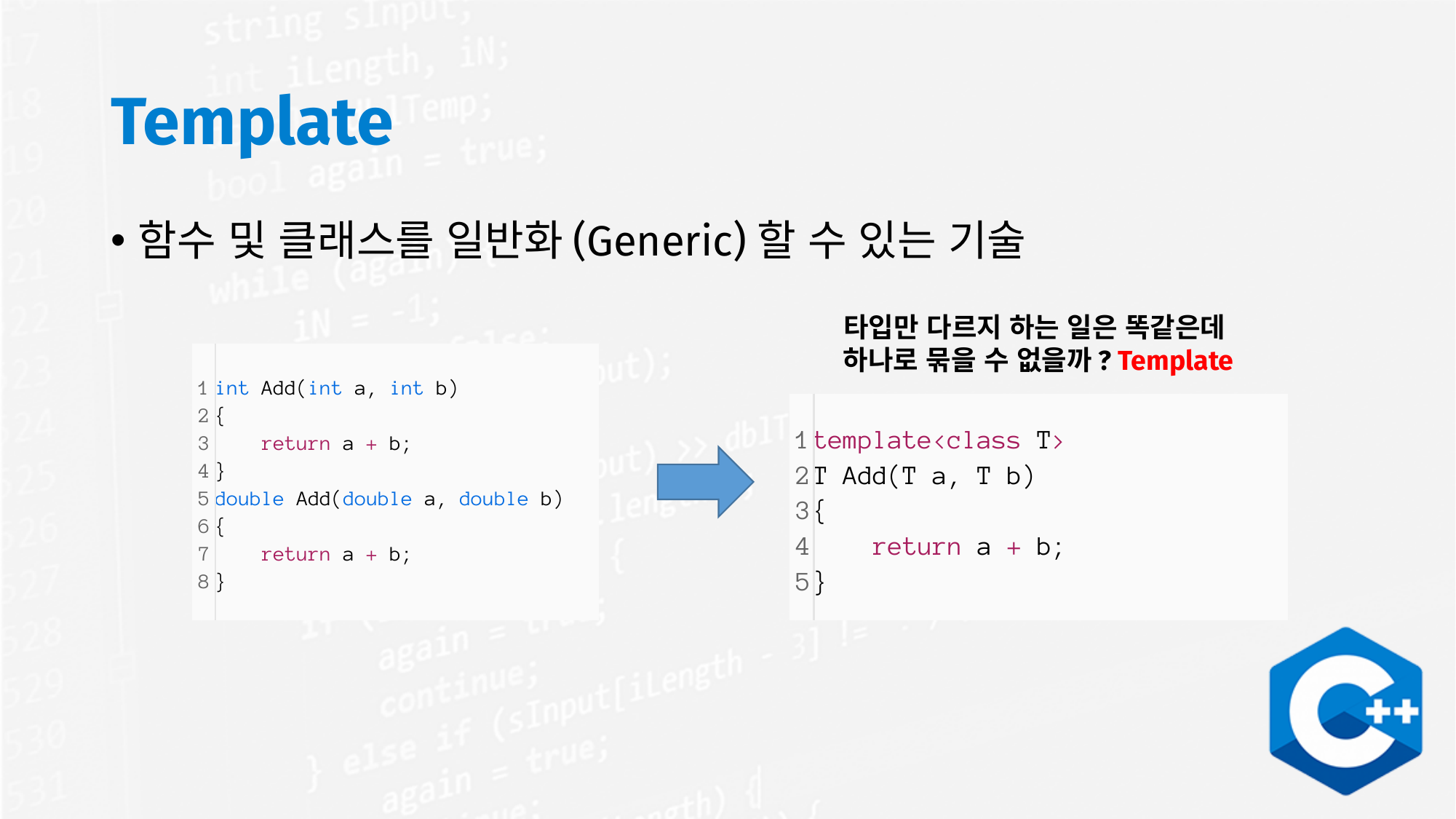

# Template
함수 및 클래스를 일반화(Generic)할 수 있는 기술
타입만 다르지 하는 일은 똑같은데
하나로 묶을 수 없을까? Template
| 1 2 3 4 5 6 7 8 | int Add(int a, int b) {     return a + b; } double Add(double a, double b) {     return a + b; } |
| --- | --- |
| 1 2 3 4 5 | template<class T> T Add(T a, T b) {     return a + b; } |
| --- | --- |